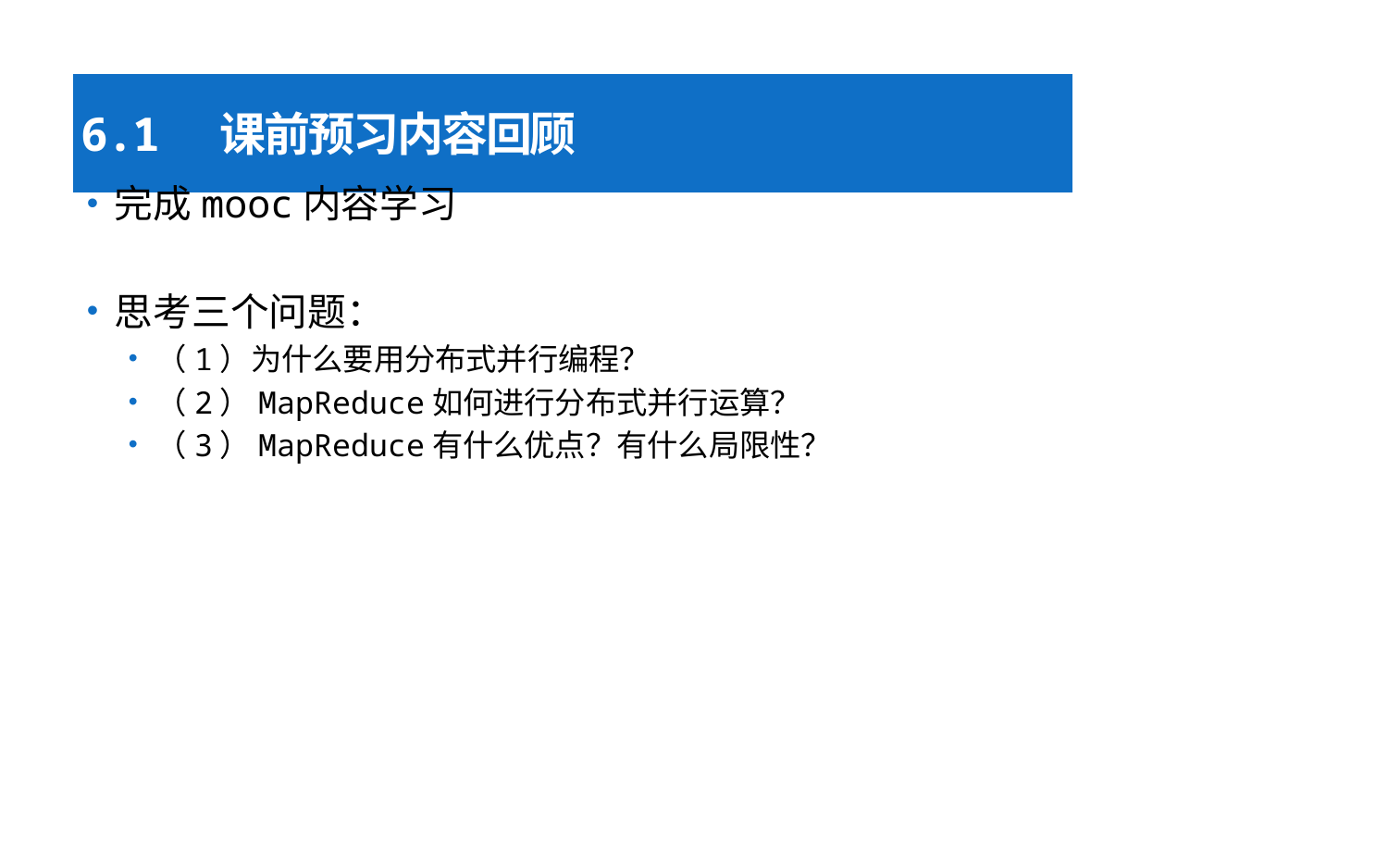

完成mooc内容学习

思考三个问题：
（1）为什么要用分布式并行编程？
（2）MapReduce如何进行分布式并行运算？
（3）MapReduce有什么优点？有什么局限性？

6.1	课前预习内容回顾